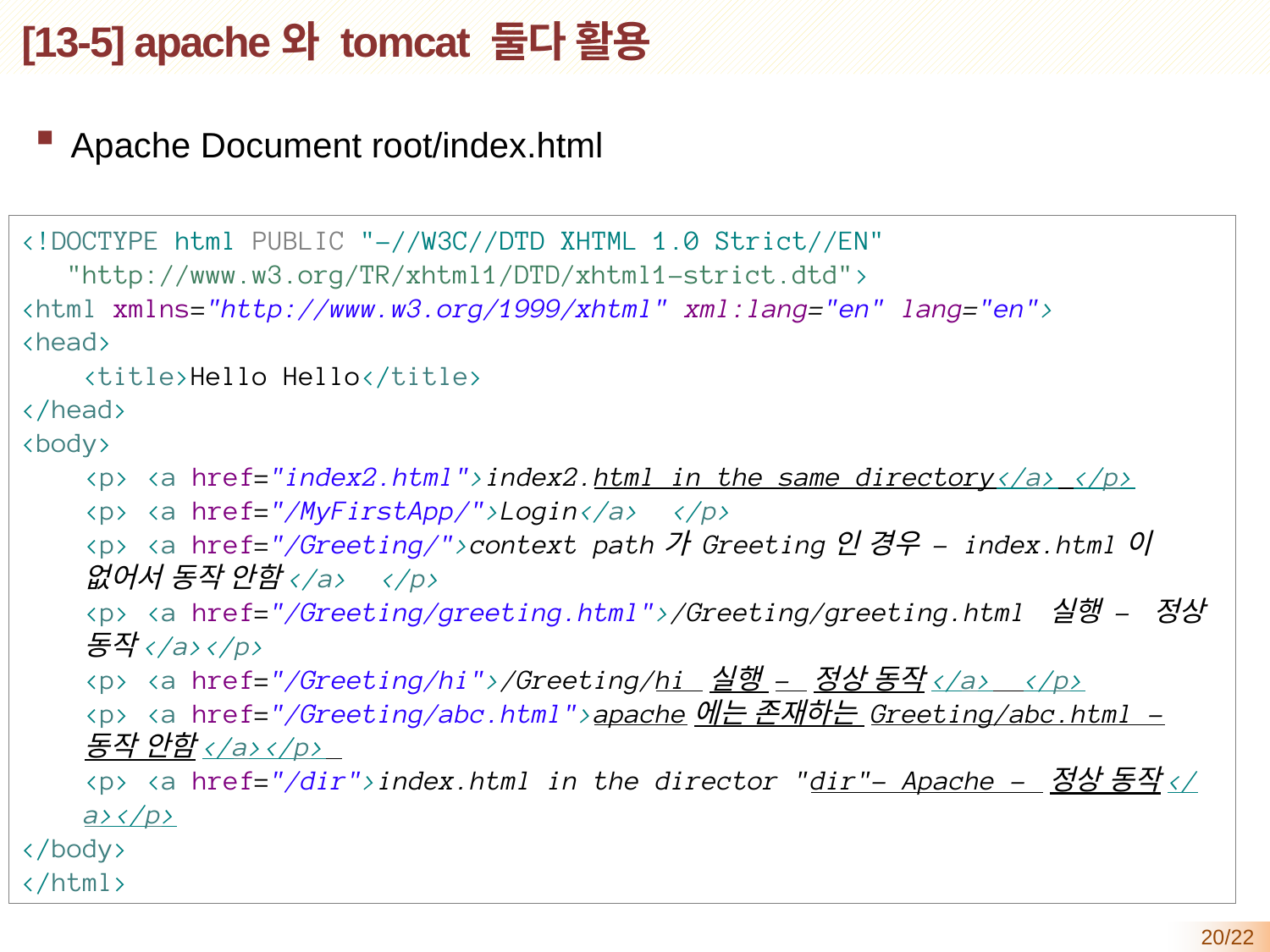

# [13-5] apache와 tomcat 둘다 활용
Apache Document root/index.html
<!DOCTYPE html PUBLIC "-//W3C//DTD XHTML 1.0 Strict//EN"
   "http://www.w3.org/TR/xhtml1/DTD/xhtml1-strict.dtd">
<html xmlns="http://www.w3.org/1999/xhtml" xml:lang="en" lang="en">
<head>
    <title>Hello Hello</title>
</head>
<body>
<p> <a href="index2.html">index2.html in the same directory</a> </p>
<p> <a href="/MyFirstApp/">Login</a>  </p>
<p> <a href="/Greeting/">context path가 Greeting인 경우 - index.html이 없어서 동작 안함</a>  </p>
<p> <a href="/Greeting/greeting.html">/Greeting/greeting.html 실행 - 정상 동작</a></p>
<p> <a href="/Greeting/hi">/Greeting/hi 실행 - 정상 동작</a>  </p>
<p> <a href="/Greeting/abc.html">apache에는 존재하는 Greeting/abc.html - 동작 안함</a></p>
<p> <a href="/dir">index.html in the director "dir"- Apache - 정상 동작</a></p>
</body>
</html>